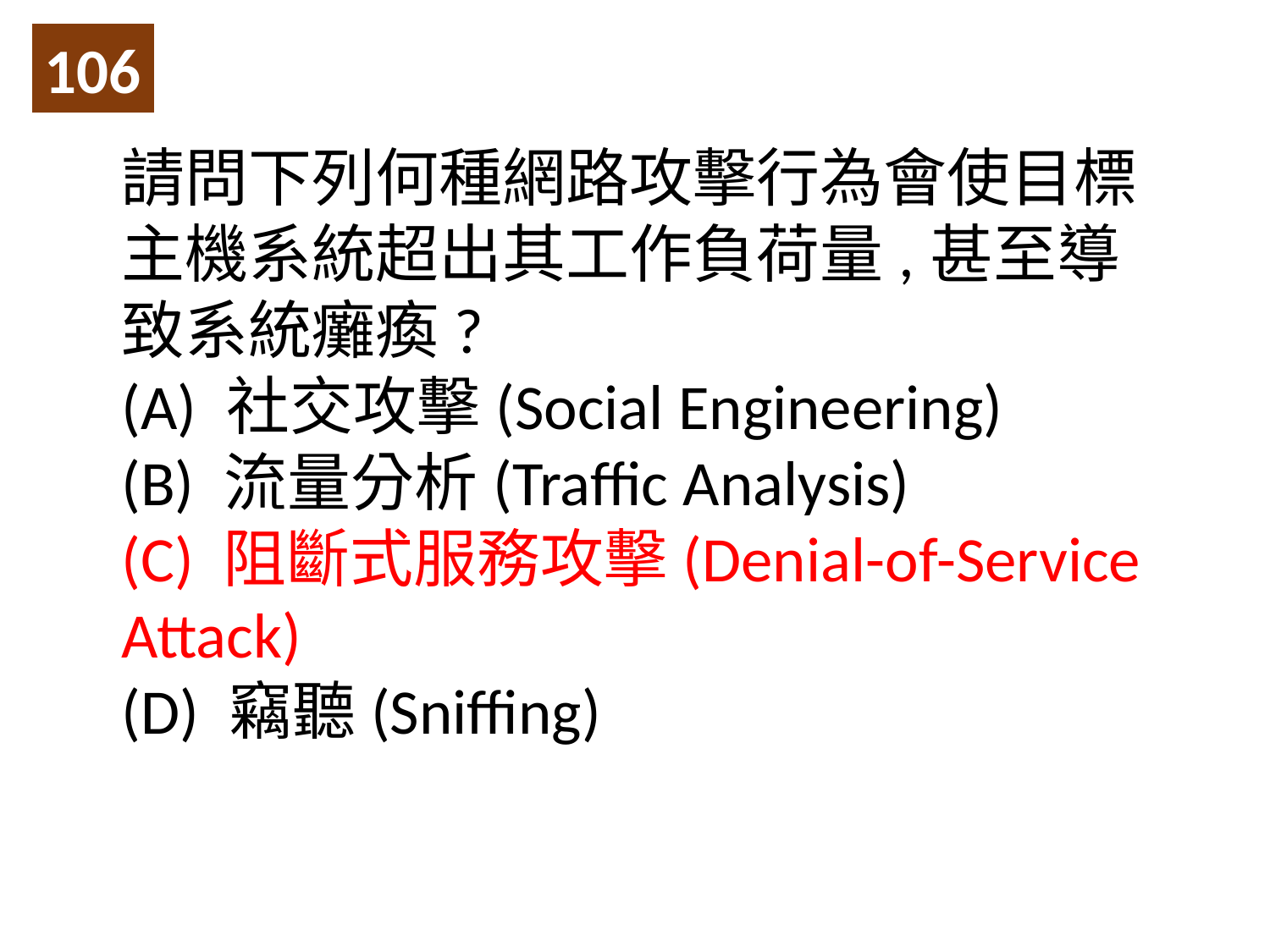

106
請問下列何種網路攻擊行為會使目標主機系統超出其工作負荷量,甚至導致系統癱瘓?
(A) 社交攻擊(Social Engineering)
(B) 流量分析(Traffic Analysis)
(C) 阻斷式服務攻擊(Denial-of-Service Attack)
(D) 竊聽(Sniffing)